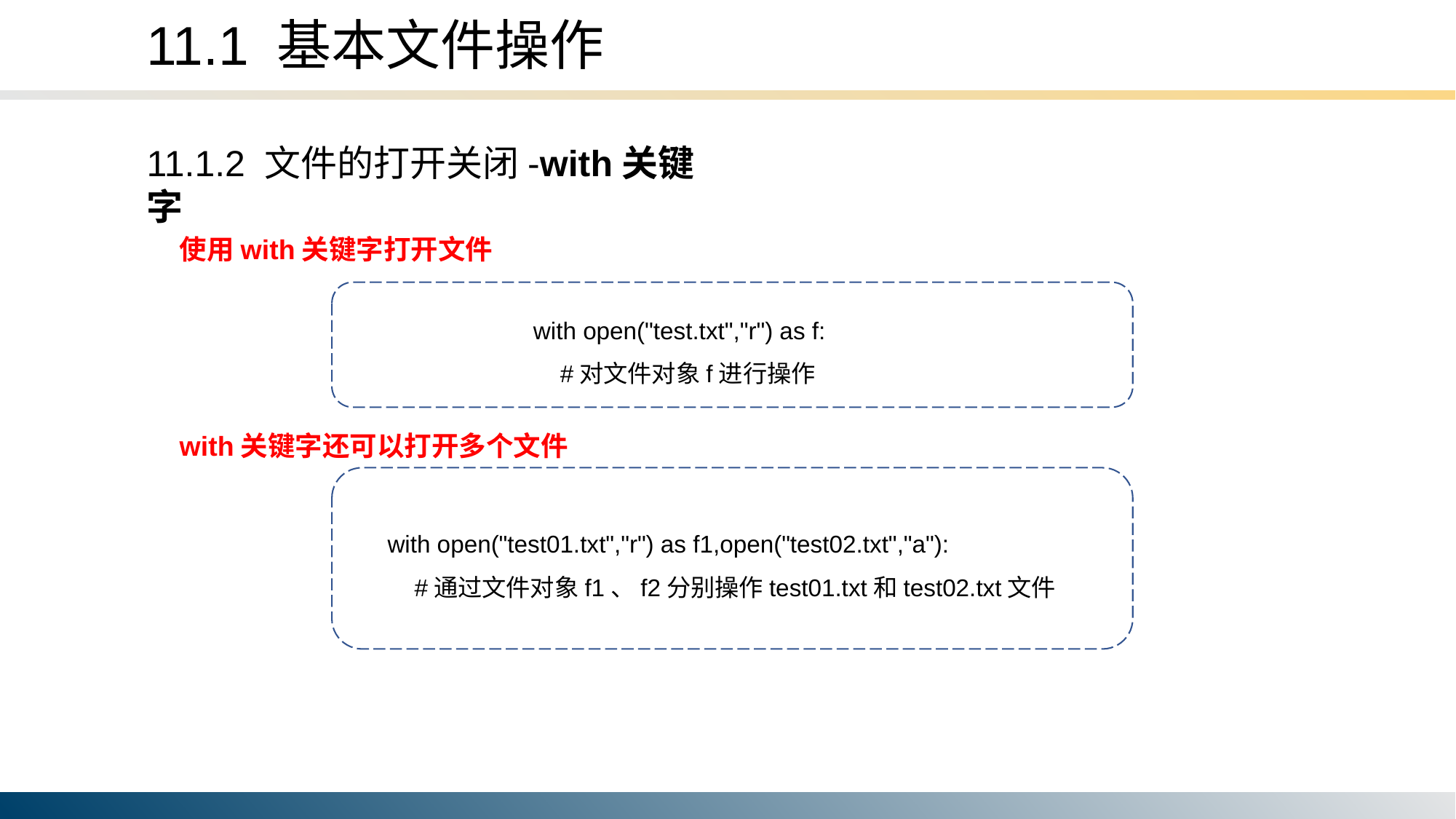

11.1 基本文件操作
11.1.2 文件的打开关闭-with关键字
使用with关键字打开文件

with open("test.txt","r") as f:
    #对文件对象f进行操作
with关键字还可以打开多个文件

with open("test01.txt","r") as f1,open("test02.txt","a"):
    #通过文件对象f1、f2分别操作test01.txt和test02.txt文件